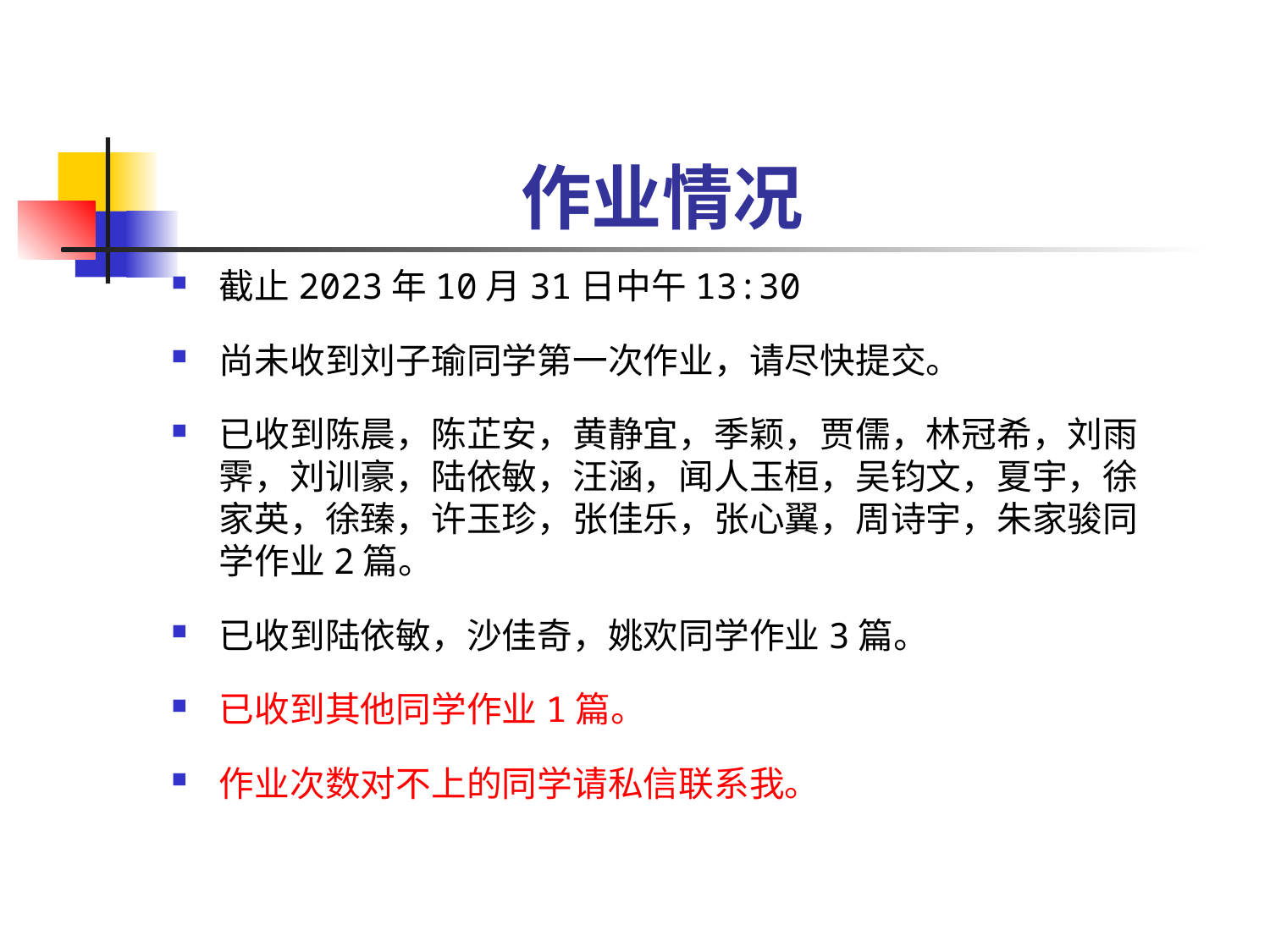

# 作业情况
截止2023年10月31日中午13:30
尚未收到刘子瑜同学第一次作业，请尽快提交。
已收到陈晨，陈芷安，黄静宜，季颖，贾儒，林冠希，刘雨霁，刘训豪，陆依敏，汪涵，闻人玉桓，吴钧文，夏宇，徐家英，徐臻，许玉珍，张佳乐，张心翼，周诗宇，朱家骏同学作业2篇。
已收到陆依敏，沙佳奇，姚欢同学作业3篇。
已收到其他同学作业1篇。
作业次数对不上的同学请私信联系我。